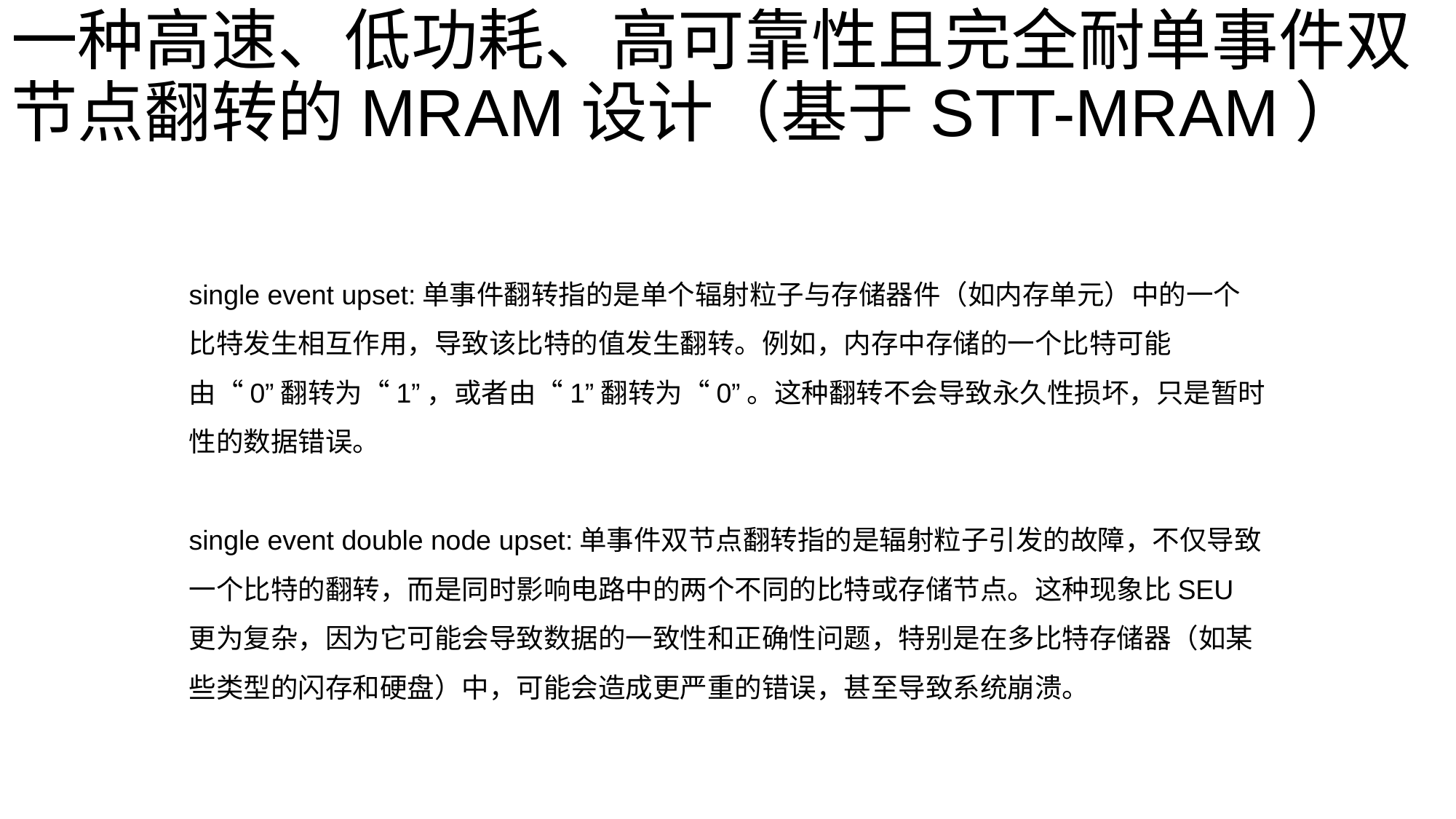

# 一种高速、低功耗、高可靠性且完全耐单事件双节点翻转的MRAM设计（基于STT-MRAM）
single event upset:单事件翻转指的是单个辐射粒子与存储器件（如内存单元）中的一个比特发生相互作用，导致该比特的值发生翻转。例如，内存中存储的一个比特可能由“0”翻转为“1”，或者由“1”翻转为“0”。这种翻转不会导致永久性损坏，只是暂时性的数据错误。

single event double node upset:单事件双节点翻转指的是辐射粒子引发的故障，不仅导致一个比特的翻转，而是同时影响电路中的两个不同的比特或存储节点。这种现象比SEU更为复杂，因为它可能会导致数据的一致性和正确性问题，特别是在多比特存储器（如某些类型的闪存和硬盘）中，可能会造成更严重的错误，甚至导致系统崩溃。